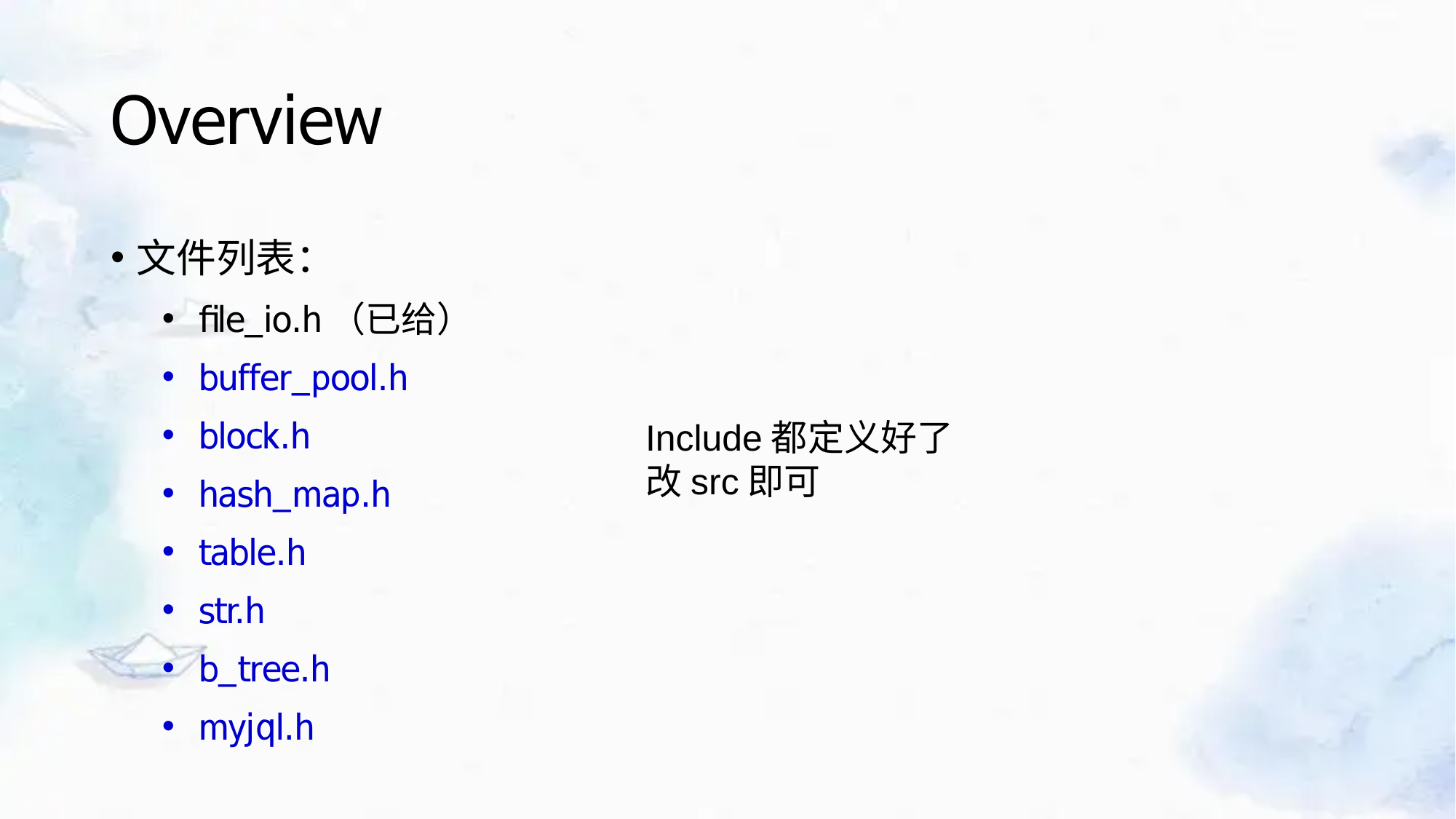

# Overview
文件列表：
 file_io.h（已给）
 buffer_pool.h
 block.h
 hash_map.h
 table.h
 str.h
 b_tree.h
 myjql.h
Include都定义好了
改src即可